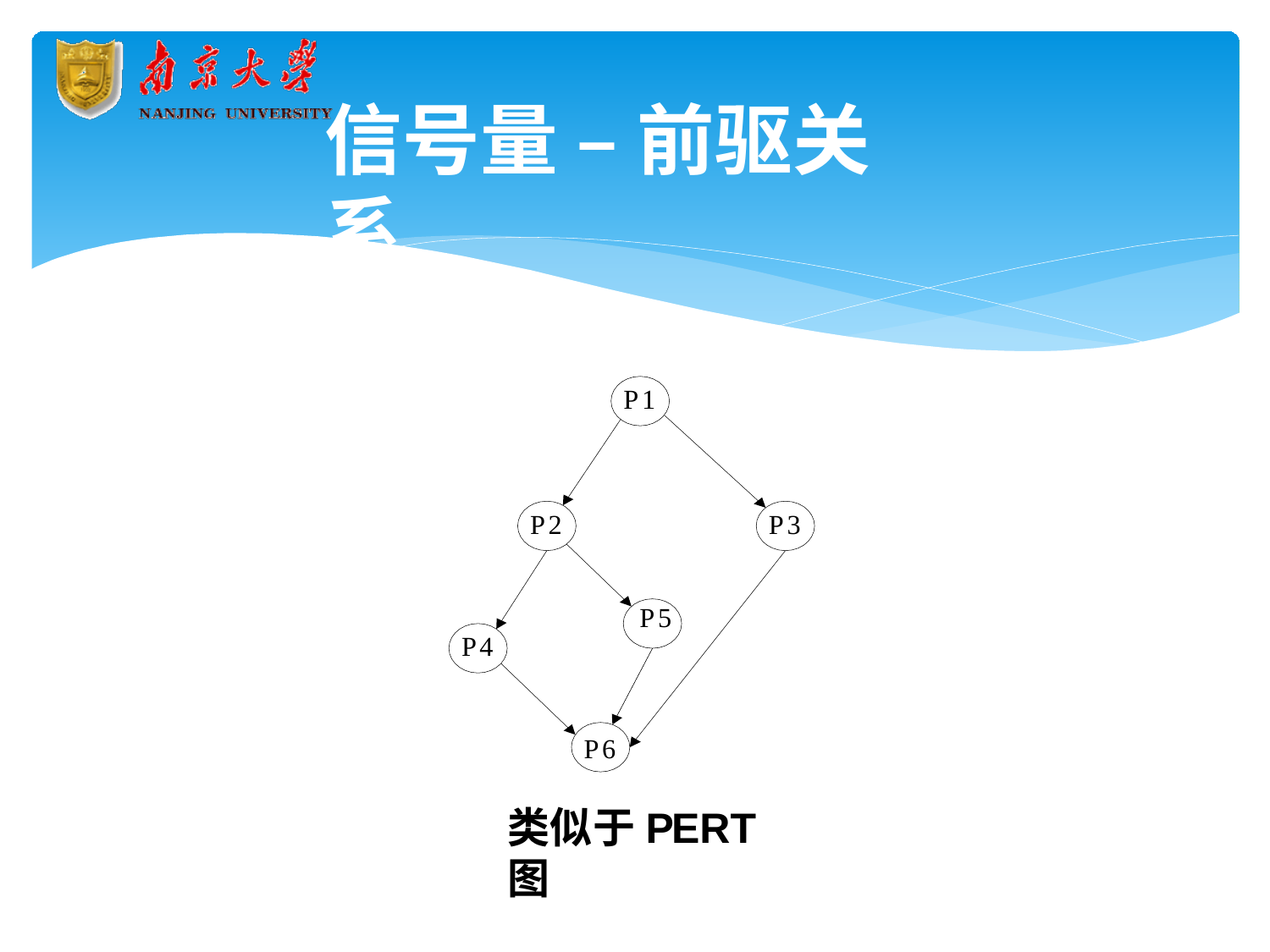

# 信号量– 前驱关系

P1

P2
P3

P5
P4

P6

类似于PERT图